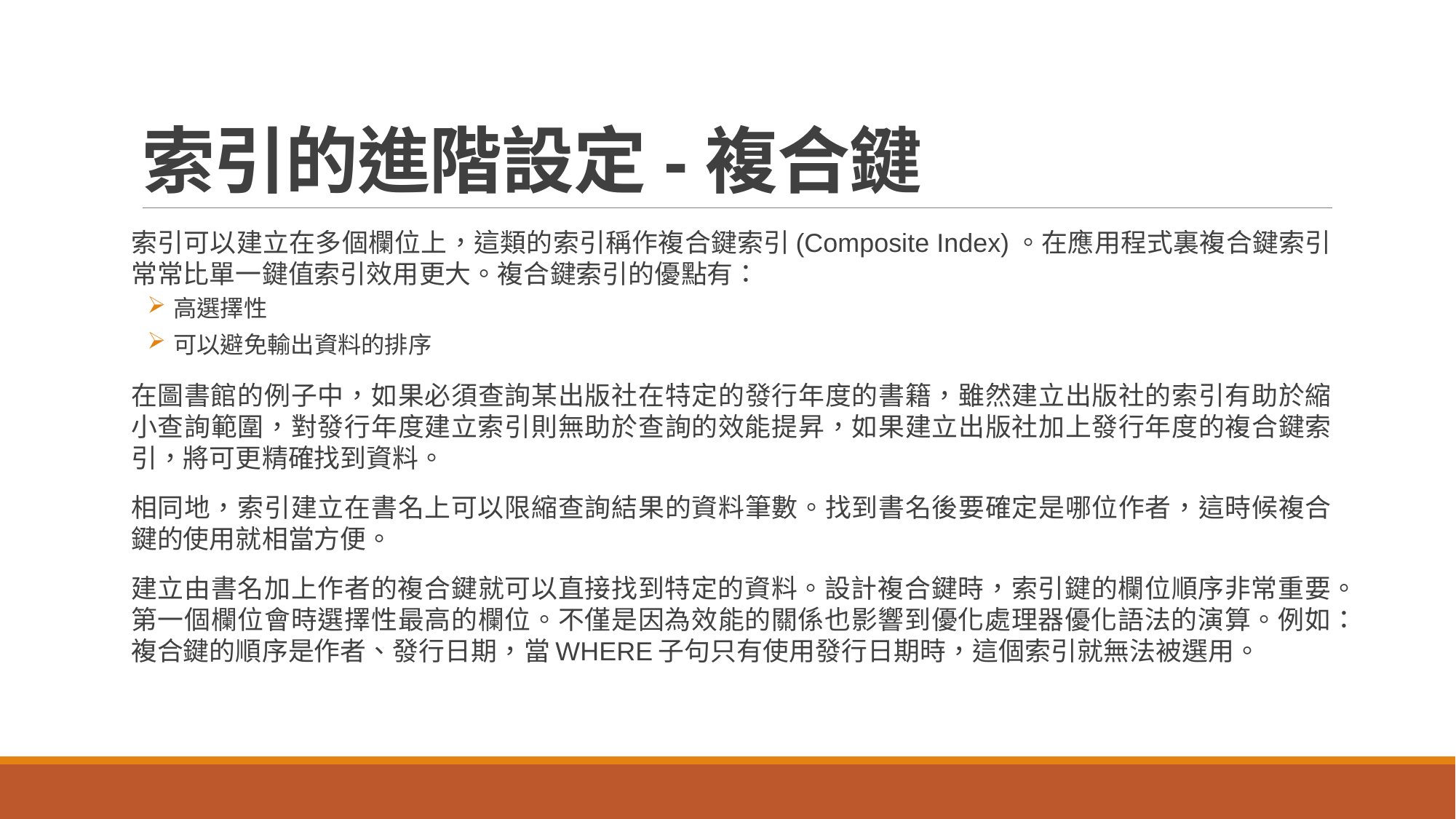

# 索引的進階設定-複合鍵
索引可以建立在多個欄位上，這類的索引稱作複合鍵索引(Composite Index)。在應用程式裏複合鍵索引常常比單一鍵值索引效用更大。複合鍵索引的優點有：
高選擇性
可以避免輸出資料的排序
在圖書館的例子中，如果必須查詢某出版社在特定的發行年度的書籍，雖然建立出版社的索引有助於縮小查詢範圍，對發行年度建立索引則無助於查詢的效能提昇，如果建立出版社加上發行年度的複合鍵索引，將可更精確找到資料。
相同地，索引建立在書名上可以限縮查詢結果的資料筆數。找到書名後要確定是哪位作者，這時候複合鍵的使用就相當方便。
建立由書名加上作者的複合鍵就可以直接找到特定的資料。設計複合鍵時，索引鍵的欄位順序非常重要。第一個欄位會時選擇性最高的欄位。不僅是因為效能的關係也影響到優化處理器優化語法的演算。例如：複合鍵的順序是作者、發行日期，當WHERE子句只有使用發行日期時，這個索引就無法被選用。